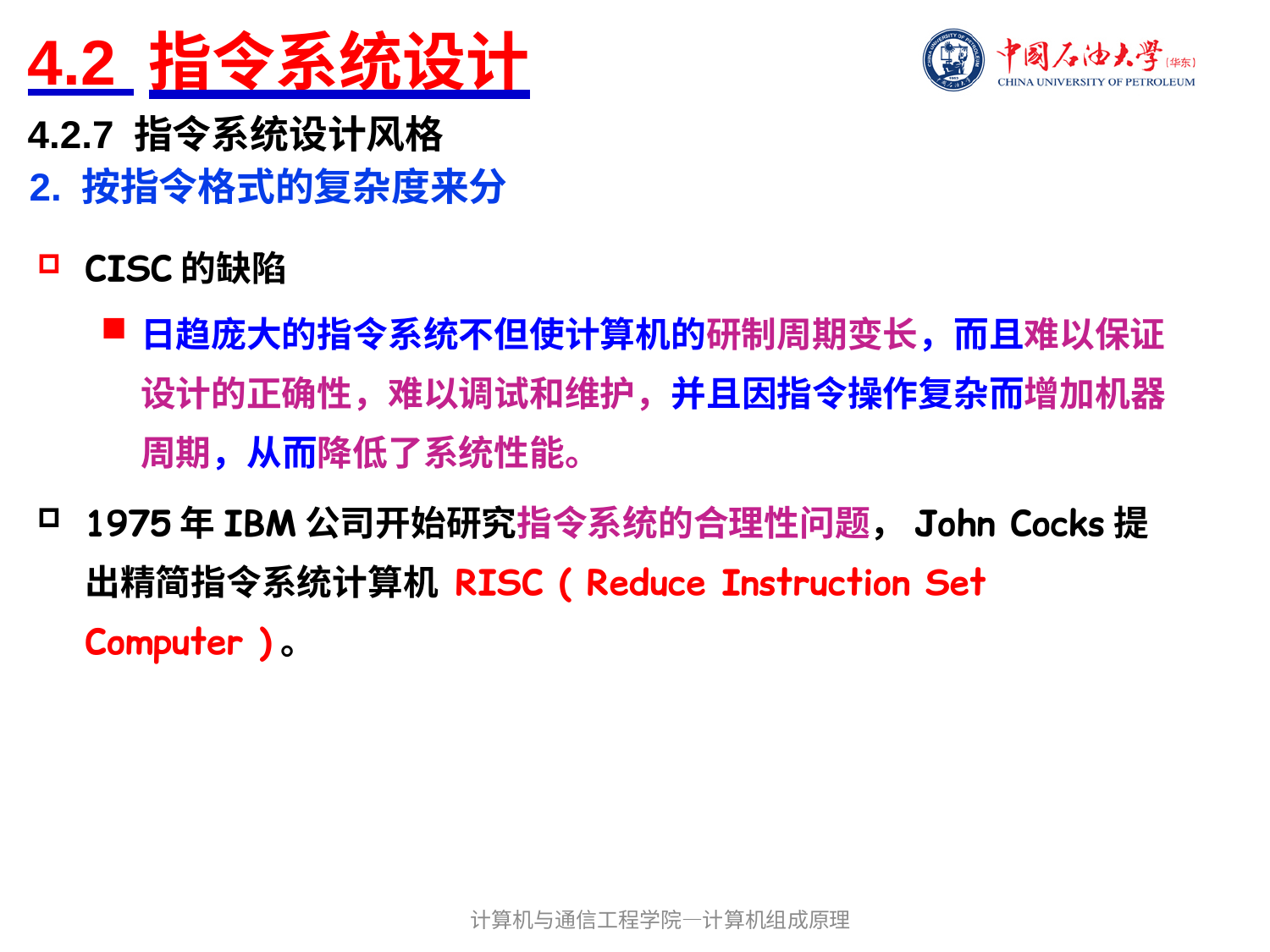

# 4.2 指令系统设计
4.2.7 指令系统设计风格
2. 按指令格式的复杂度来分
CISC的缺陷
日趋庞大的指令系统不但使计算机的研制周期变长，而且难以保证设计的正确性，难以调试和维护，并且因指令操作复杂而增加机器周期，从而降低了系统性能。
1975年IBM公司开始研究指令系统的合理性问题，John Cocks提出精简指令系统计算机 RISC ( Reduce Instruction Set Computer )。
计算机与通信工程学院—计算机组成原理
61